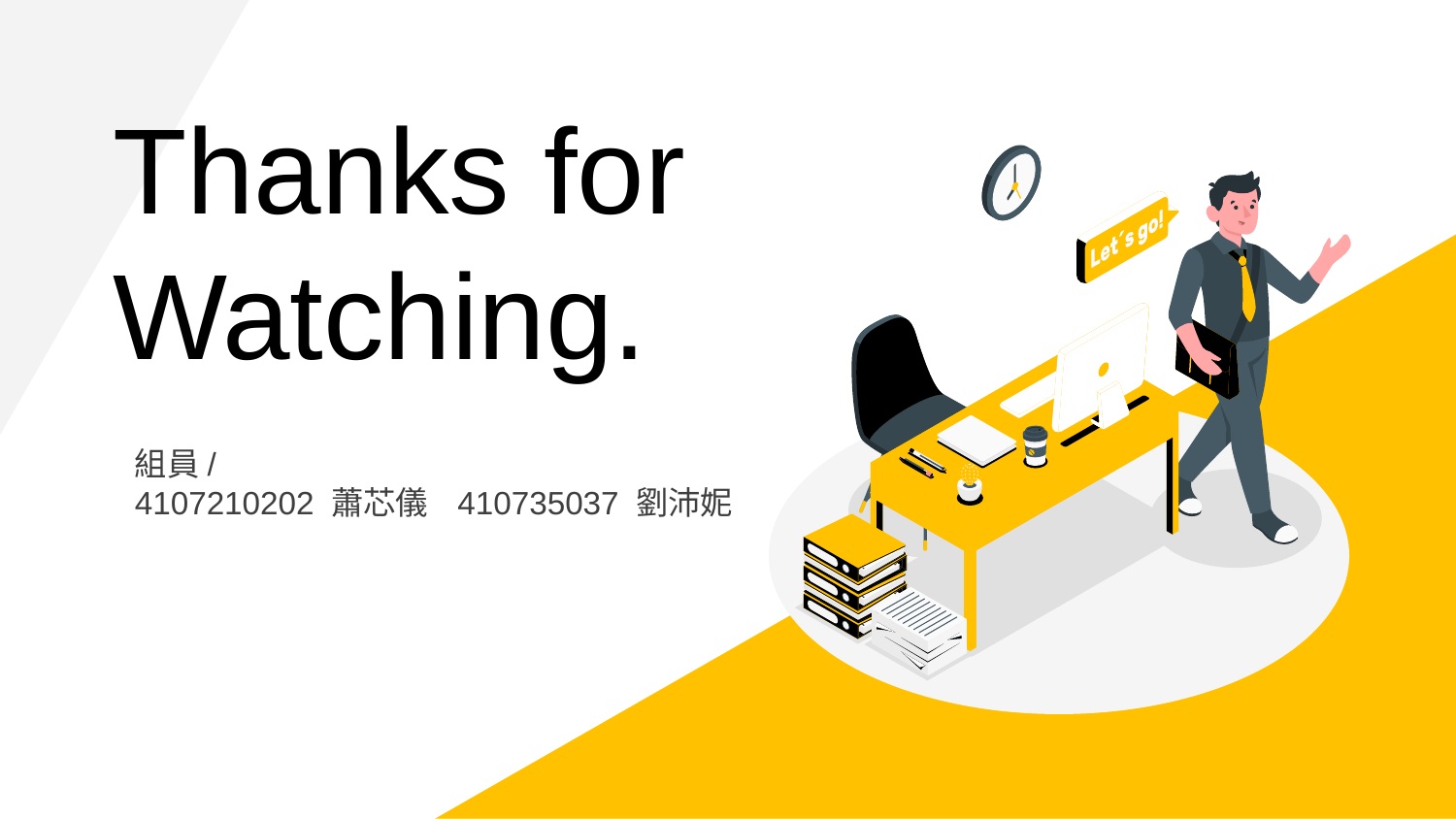

# Thanks for Watching.

組員/
4107210202 蕭芯儀   410735037 劉沛妮